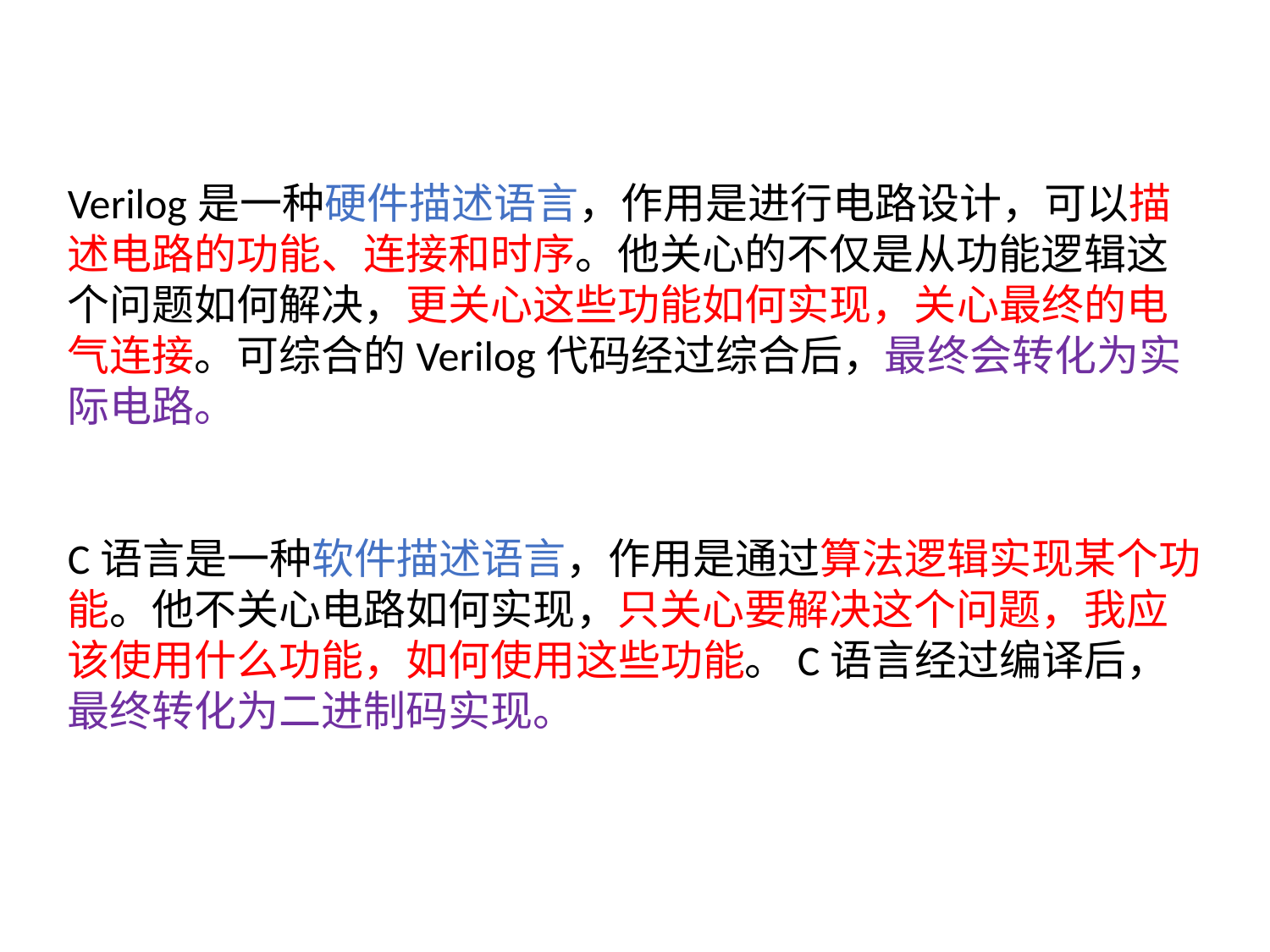

Verilog是一种硬件描述语言，作用是进行电路设计，可以描述电路的功能、连接和时序。他关心的不仅是从功能逻辑这个问题如何解决，更关心这些功能如何实现，关心最终的电气连接。可综合的Verilog代码经过综合后，最终会转化为实际电路。

C语言是一种软件描述语言，作用是通过算法逻辑实现某个功能。他不关心电路如何实现，只关心要解决这个问题，我应该使用什么功能，如何使用这些功能。C语言经过编译后，最终转化为二进制码实现。